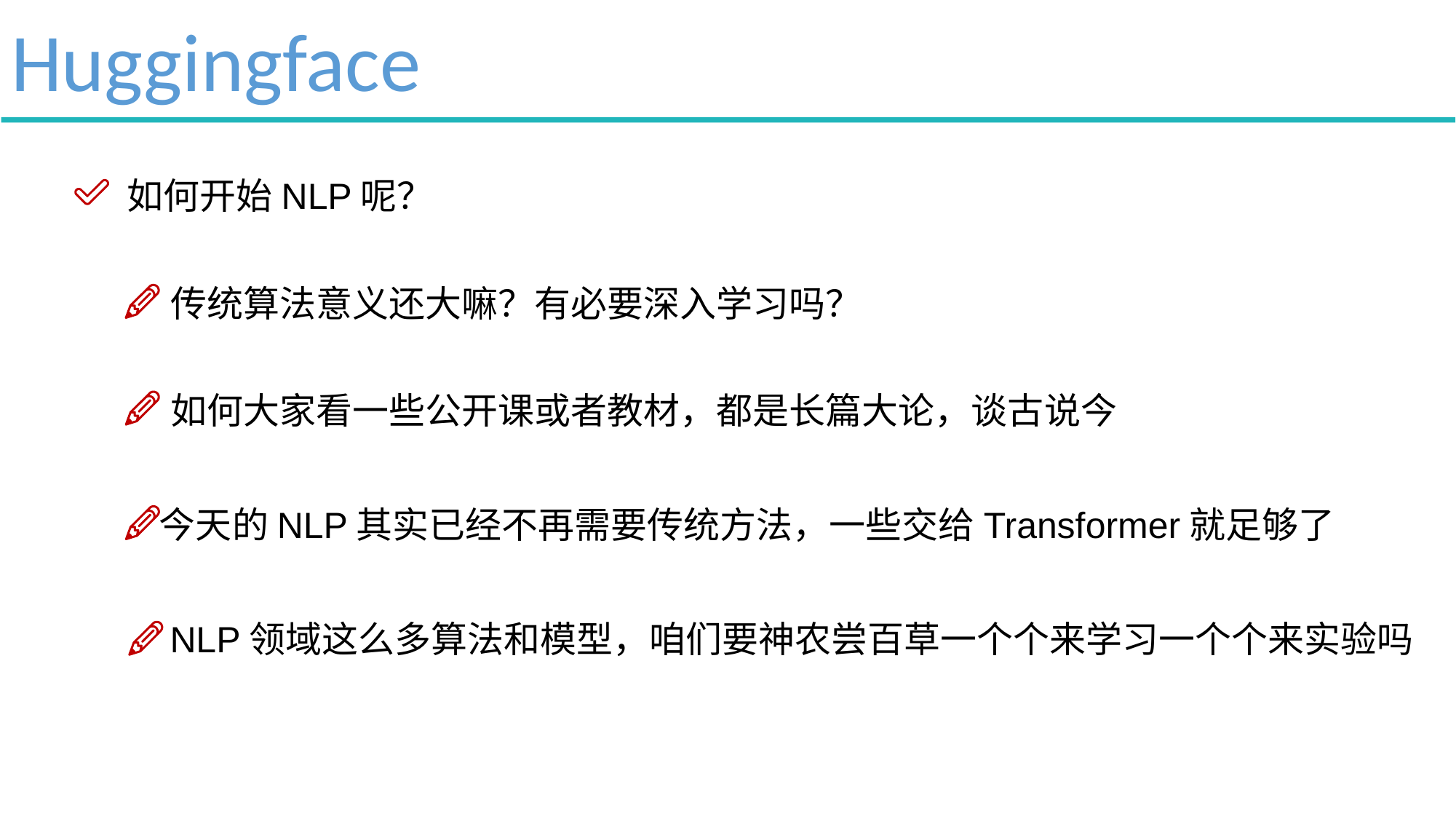

Huggingface
如何开始NLP呢？

传统算法意义还大嘛？有必要深入学习吗？

如何大家看一些公开课或者教材，都是长篇大论，谈古说今

今天的NLP其实已经不再需要传统方法，一些交给Transformer就足够了

NLP领域这么多算法和模型，咱们要神农尝百草一个个来学习一个个来实验吗